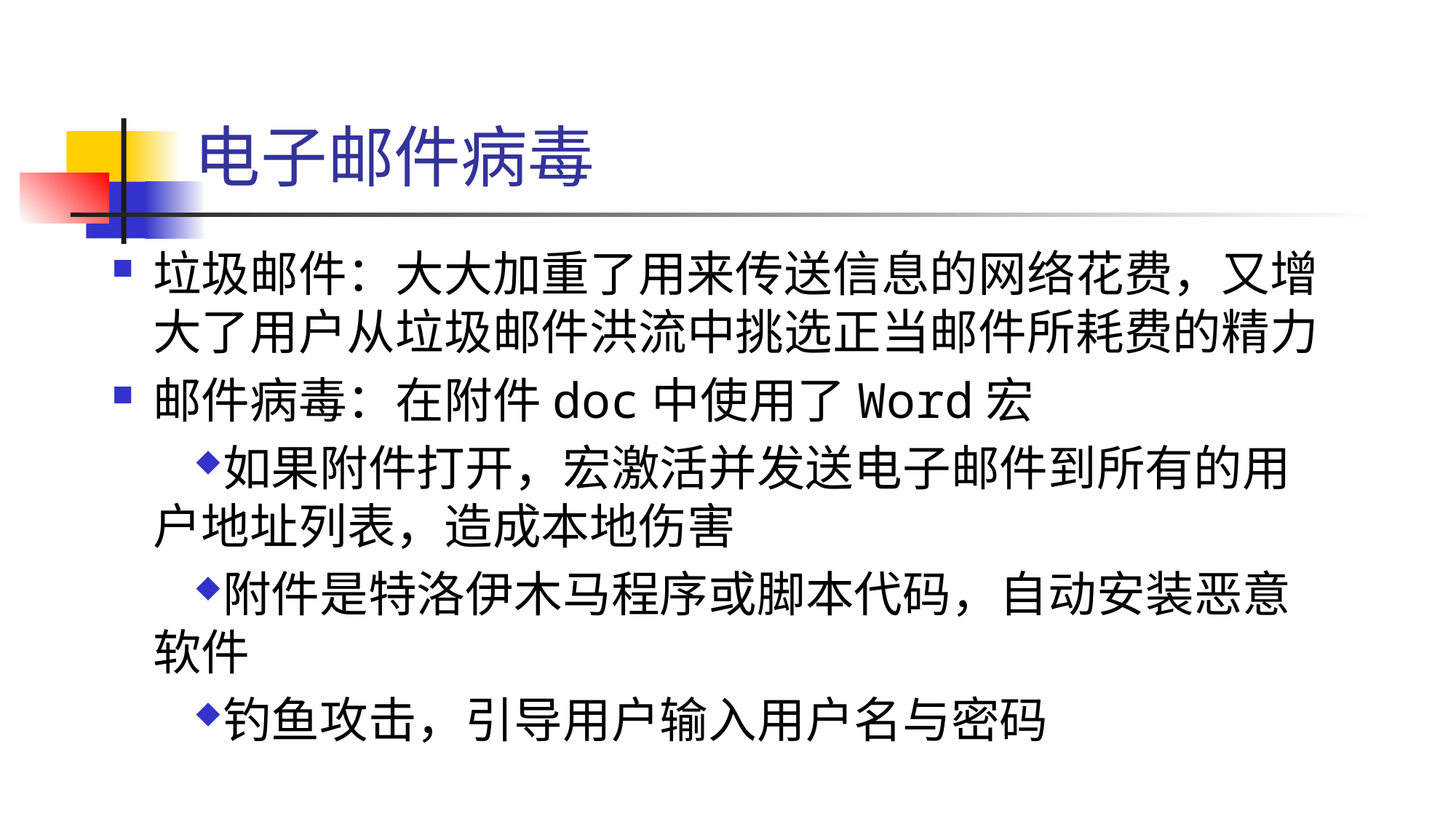

# 电子邮件病毒
垃圾邮件：大大加重了用来传送信息的网络花费，又增大了用户从垃圾邮件洪流中挑选正当邮件所耗费的精力
邮件病毒：在附件doc中使用了Word宏
如果附件打开，宏激活并发送电子邮件到所有的用户地址列表，造成本地伤害
附件是特洛伊木马程序或脚本代码，自动安装恶意软件
钓鱼攻击，引导用户输入用户名与密码